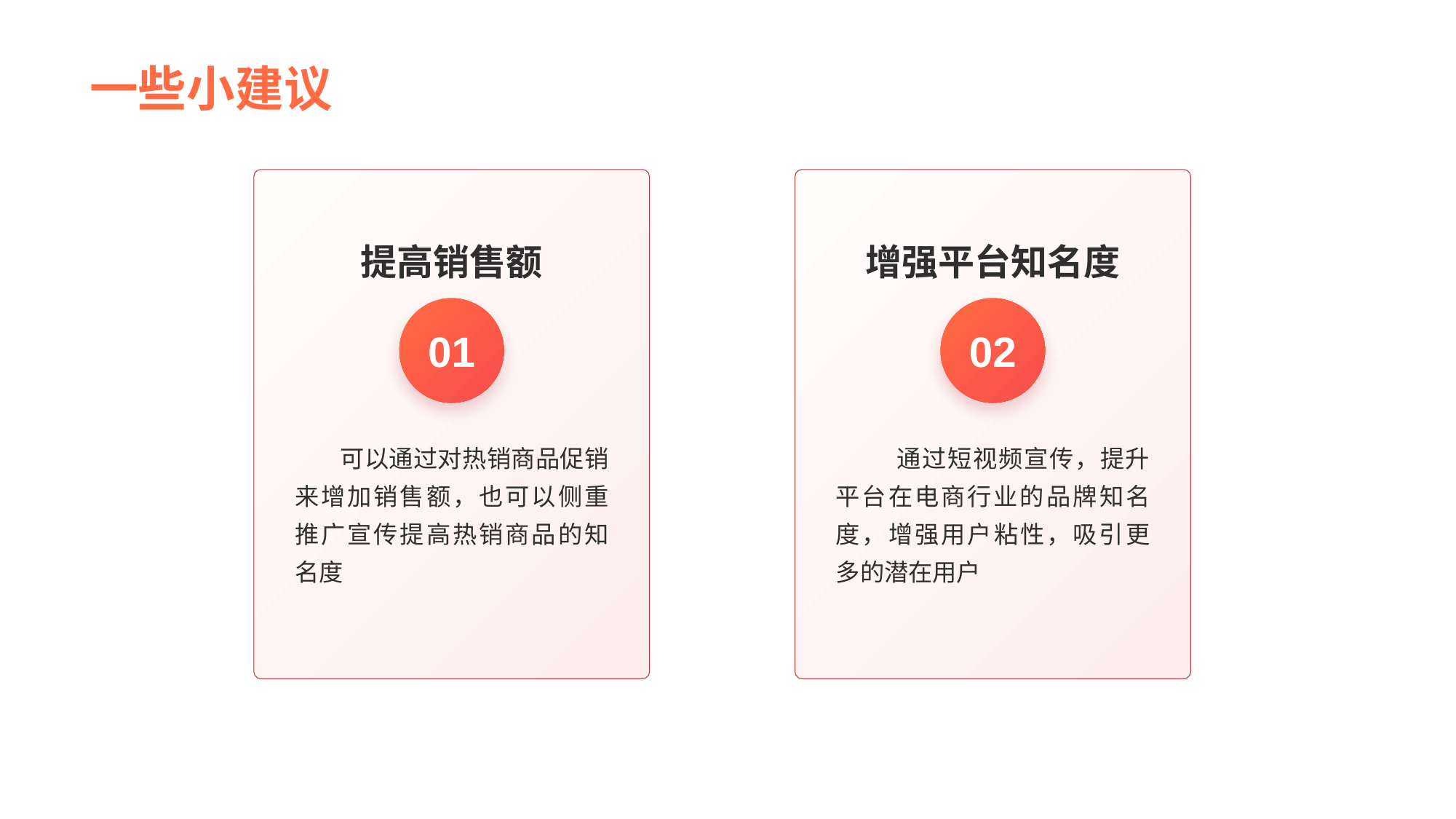

# 一些小建议

提高销售额
01
       可以通过对热销商品促销来增加销售额，也可以侧重推广宣传提高热销商品的知名度

增强平台知名度
02
        通过短视频宣传，提升平台在电商行业的品牌知名度，增强用户粘性，吸引更多的潜在用户